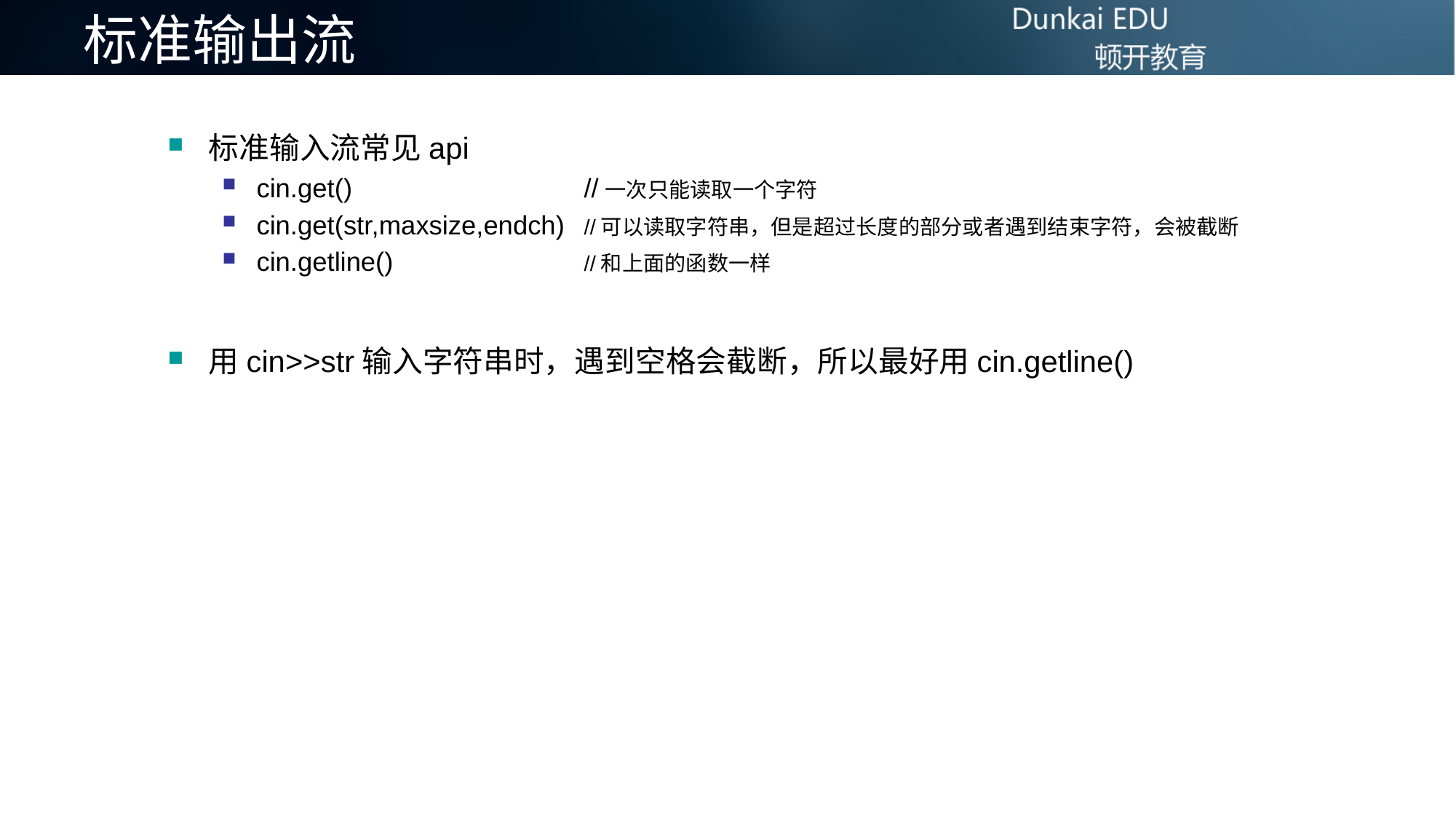

# 标准输出流
标准输入流常见api
cin.get()			//一次只能读取一个字符
cin.get(str,maxsize,endch)	//可以读取字符串，但是超过长度的部分或者遇到结束字符，会被截断
cin.getline() 		//和上面的函数一样

用cin>>str输入字符串时，遇到空格会截断，所以最好用cin.getline()